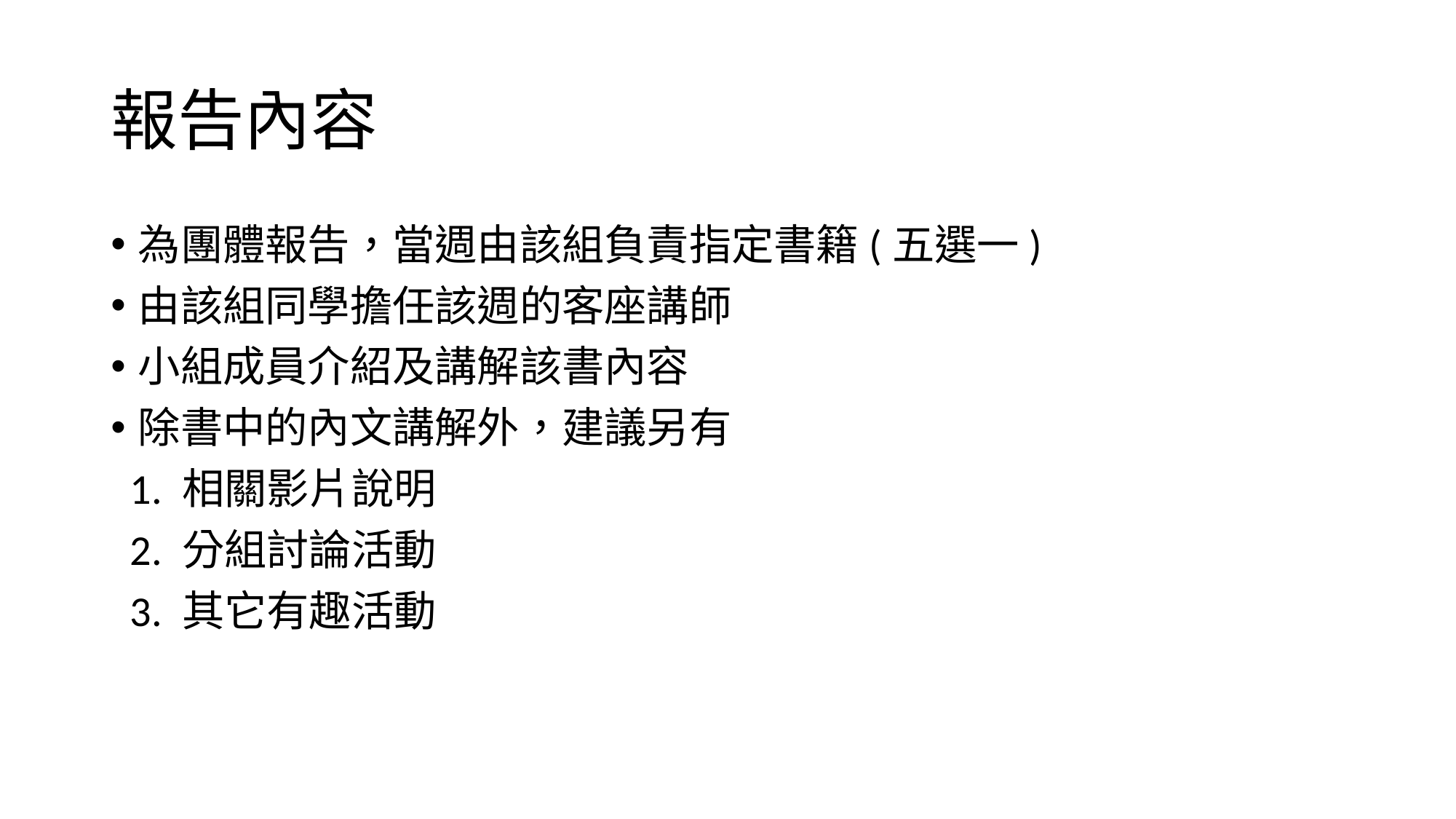

# 報告內容
為團體報告，當週由該組負責指定書籍(五選一)
由該組同學擔任該週的客座講師
小組成員介紹及講解該書內容
除書中的內文講解外，建議另有
  1. 相關影片說明
  2. 分組討論活動
  3. 其它有趣活動